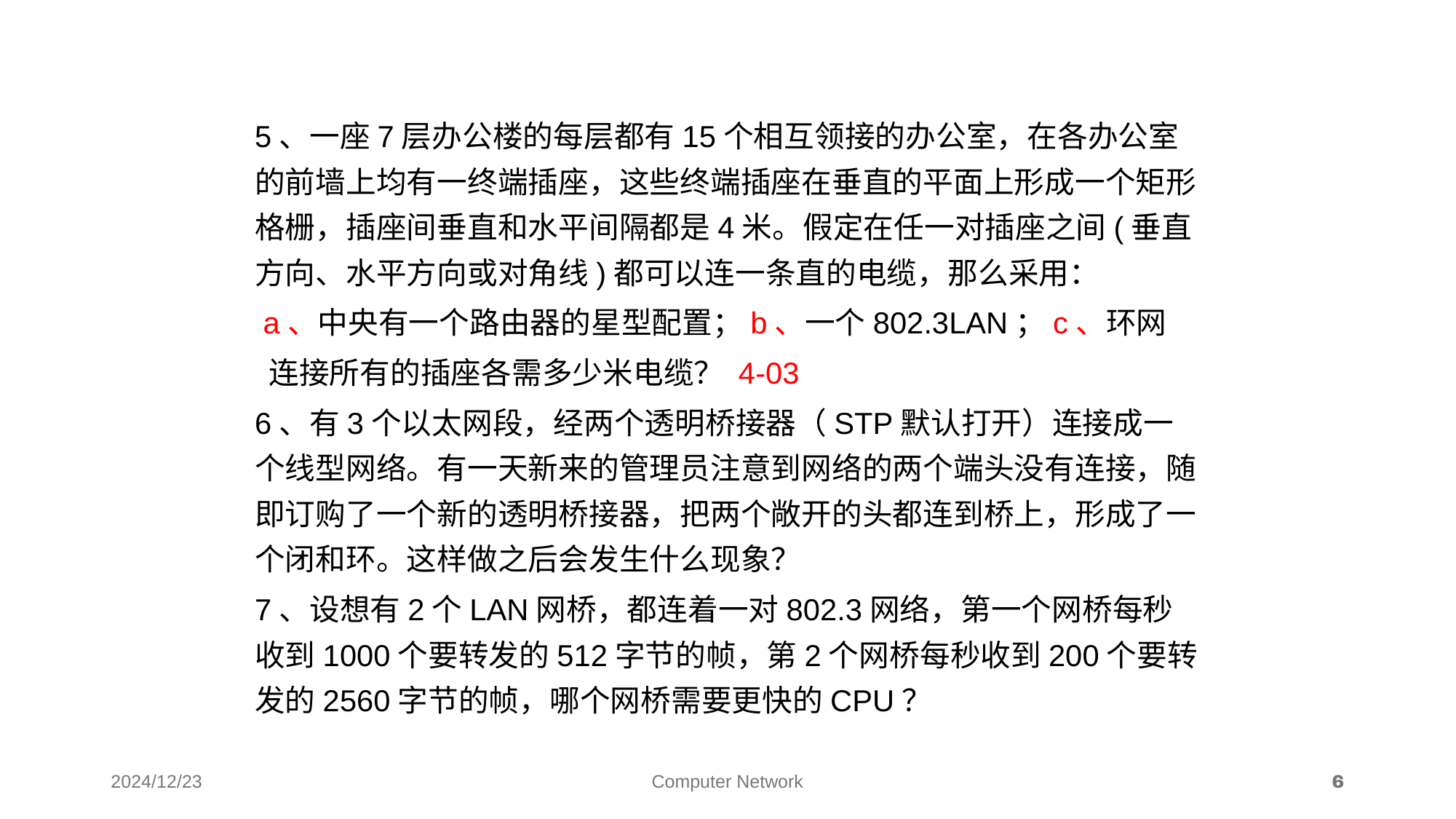

5、一座7层办公楼的每层都有15个相互领接的办公室，在各办公室的前墙上均有一终端插座，这些终端插座在垂直的平面上形成一个矩形格栅，插座间垂直和水平间隔都是4米。假定在任一对插座之间(垂直方向、水平方向或对角线)都可以连一条直的电缆，那么采用：
 a、中央有一个路由器的星型配置；b、一个802.3LAN；c、环网
 连接所有的插座各需多少米电缆？ 4-03
6、有3个以太网段，经两个透明桥接器（STP默认打开）连接成一个线型网络。有一天新来的管理员注意到网络的两个端头没有连接，随即订购了一个新的透明桥接器，把两个敞开的头都连到桥上，形成了一个闭和环。这样做之后会发生什么现象？
7、设想有2个LAN网桥，都连着一对802.3网络，第一个网桥每秒收到1000个要转发的512字节的帧，第2个网桥每秒收到200个要转发的2560字节的帧，哪个网桥需要更快的CPU？
Computer Network
6
2024/12/23